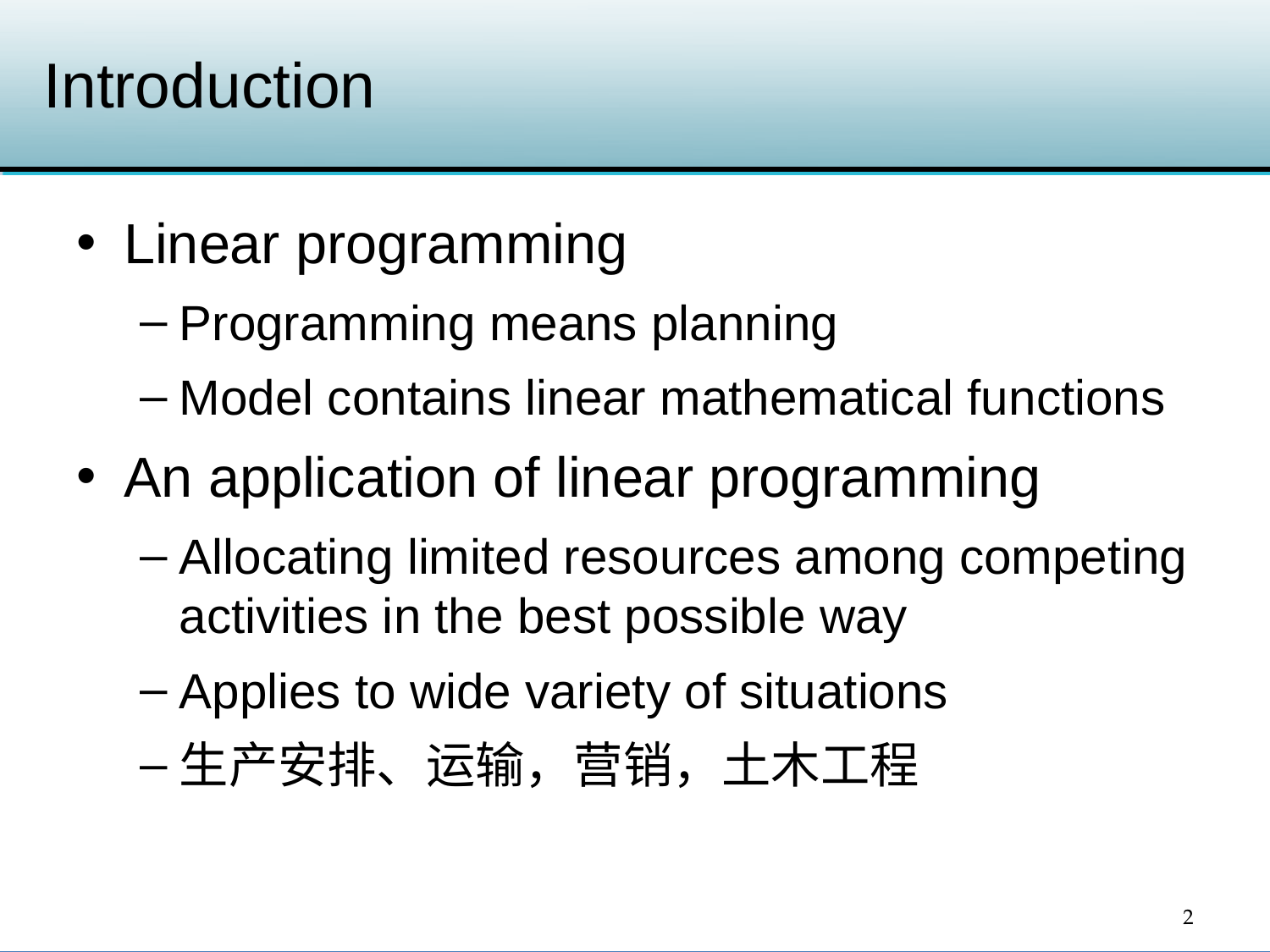

# Introduction
Linear programming
Programming means planning
Model contains linear mathematical functions
An application of linear programming
Allocating limited resources among competing activities in the best possible way
Applies to wide variety of situations
生产安排、运输，营销，土木工程
2